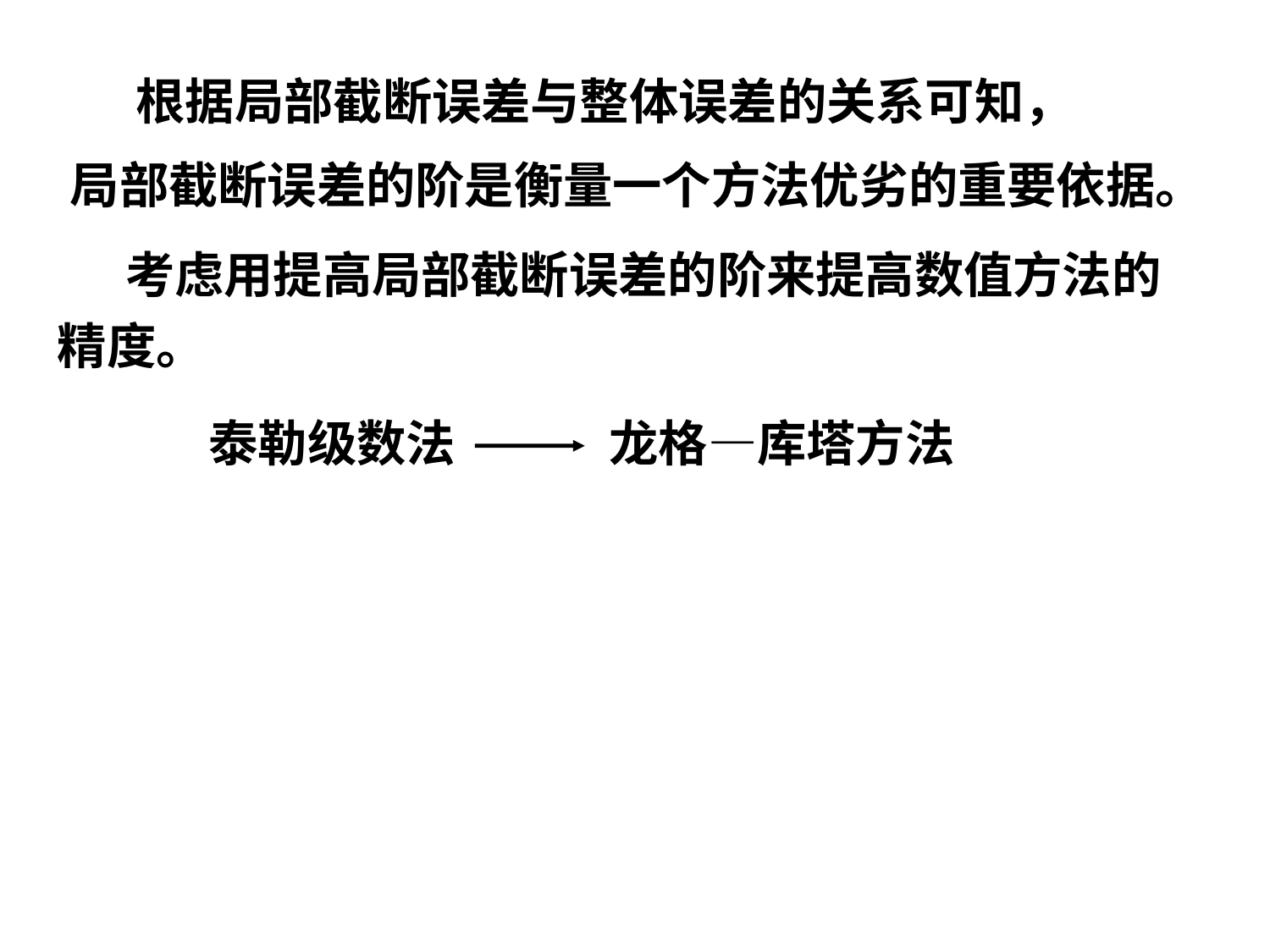

# 根据局部截断误差与整体误差的关系可知，
 局部截断误差的阶是衡量一个方法优劣的重要依据。
     考虑用提高局部截断误差的阶来提高数值方法的精度。
泰勒级数法
龙格―库塔方法